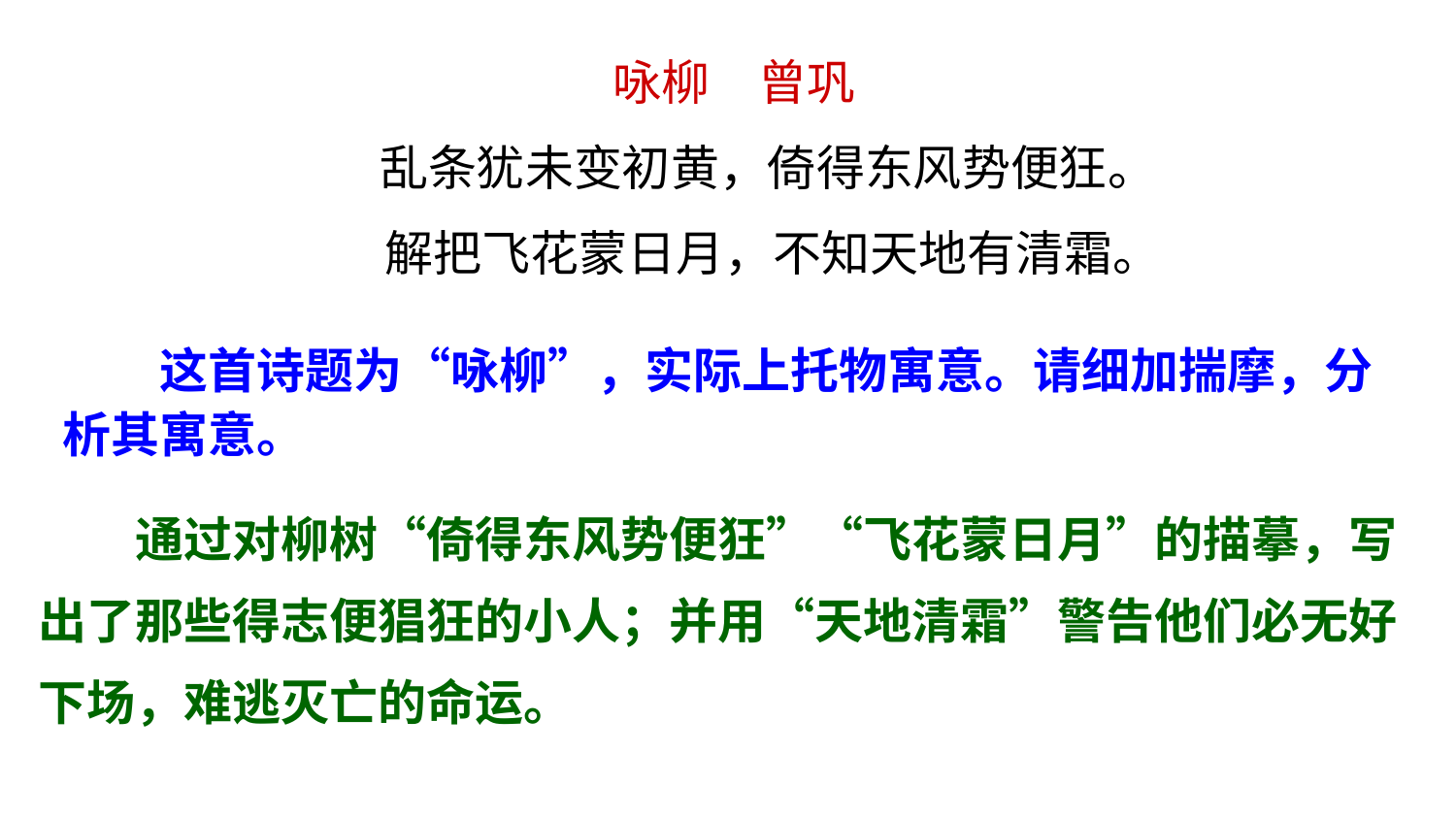

咏柳　曾巩
     乱条犹未变初黄，倚得东风势便狂。
     解把飞花蒙日月，不知天地有清霜。
　　这首诗题为“咏柳”，实际上托物寓意。请细加揣摩，分析其寓意。
　　通过对柳树“倚得东风势便狂”“飞花蒙日月”的描摹，写出了那些得志便猖狂的小人；并用“天地清霜”警告他们必无好下场，难逃灭亡的命运。